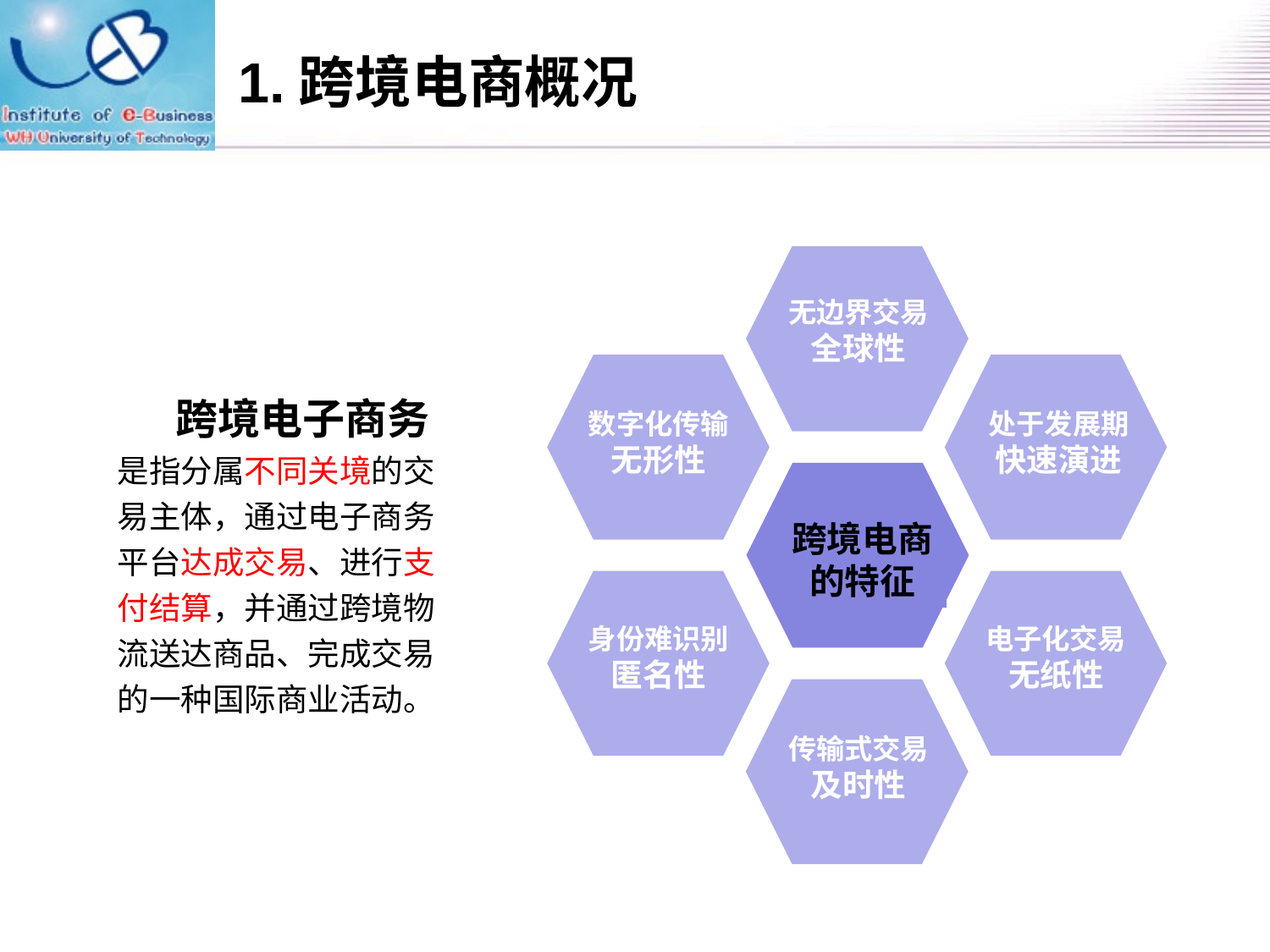

# 1.跨境电商概况

无边界交易
全球性

       跨境电子商务是指分属不同关境的交易主体，通过电子商务平台达成交易、进行支付结算，并通过跨境物流送达商品、完成交易的一种国际商业活动。
数字化传输
无形性
处于发展期
快速演进

跨境电商的特征

身份难识别
匿名性
电子化交易
无纸性

传输式交易
及时性